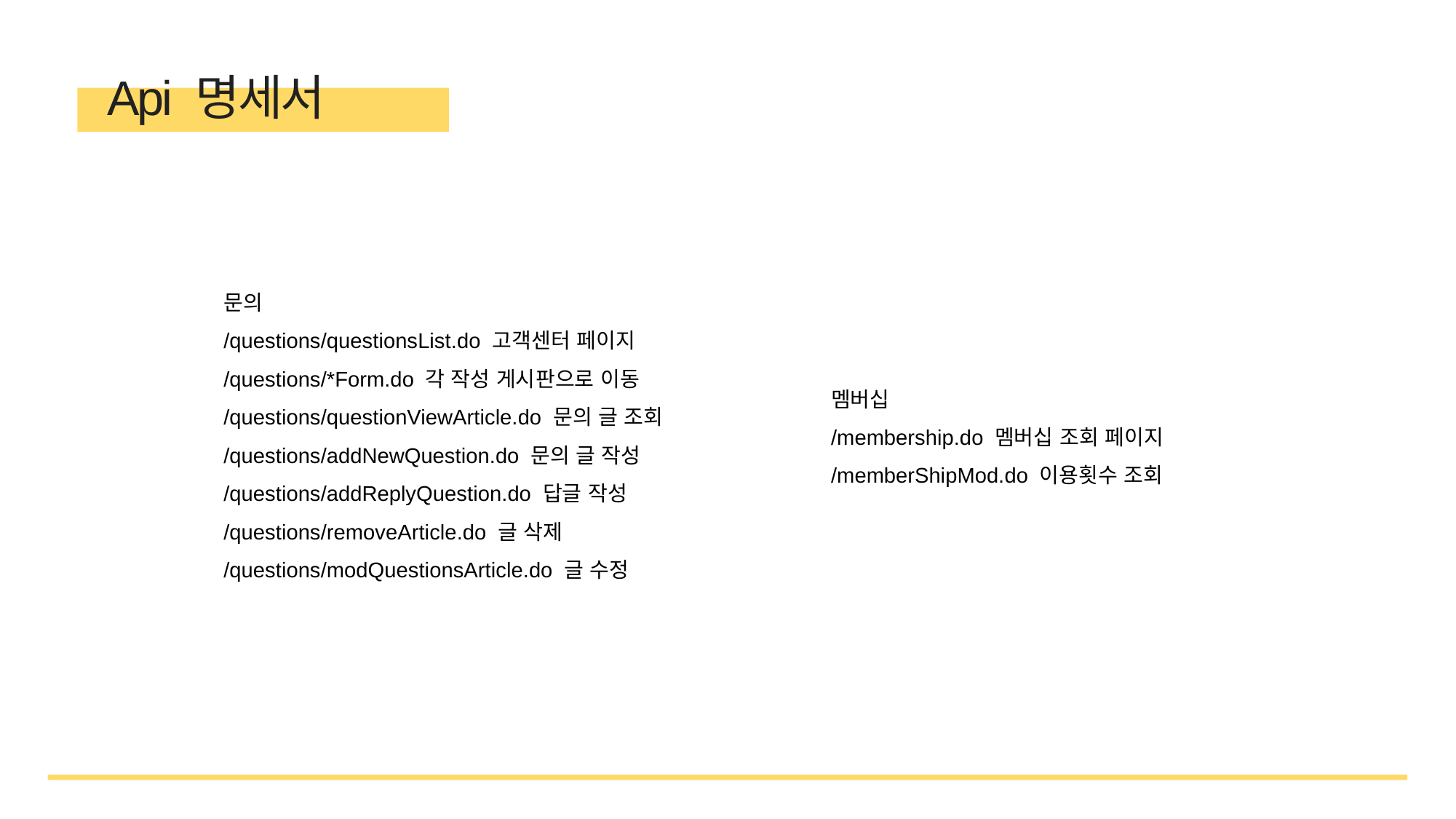

Api 명세서

문의
/questions/questionsList.do 고객센터 페이지
/questions/*Form.do 각 작성 게시판으로 이동
/questions/questionViewArticle.do 문의 글 조회
/questions/addNewQuestion.do 문의 글 작성
/questions/addReplyQuestion.do 답글 작성
/questions/removeArticle.do 글 삭제
/questions/modQuestionsArticle.do 글 수정
멤버십
/membership.do 멤버십 조회 페이지
/memberShipMod.do 이용횟수 조회